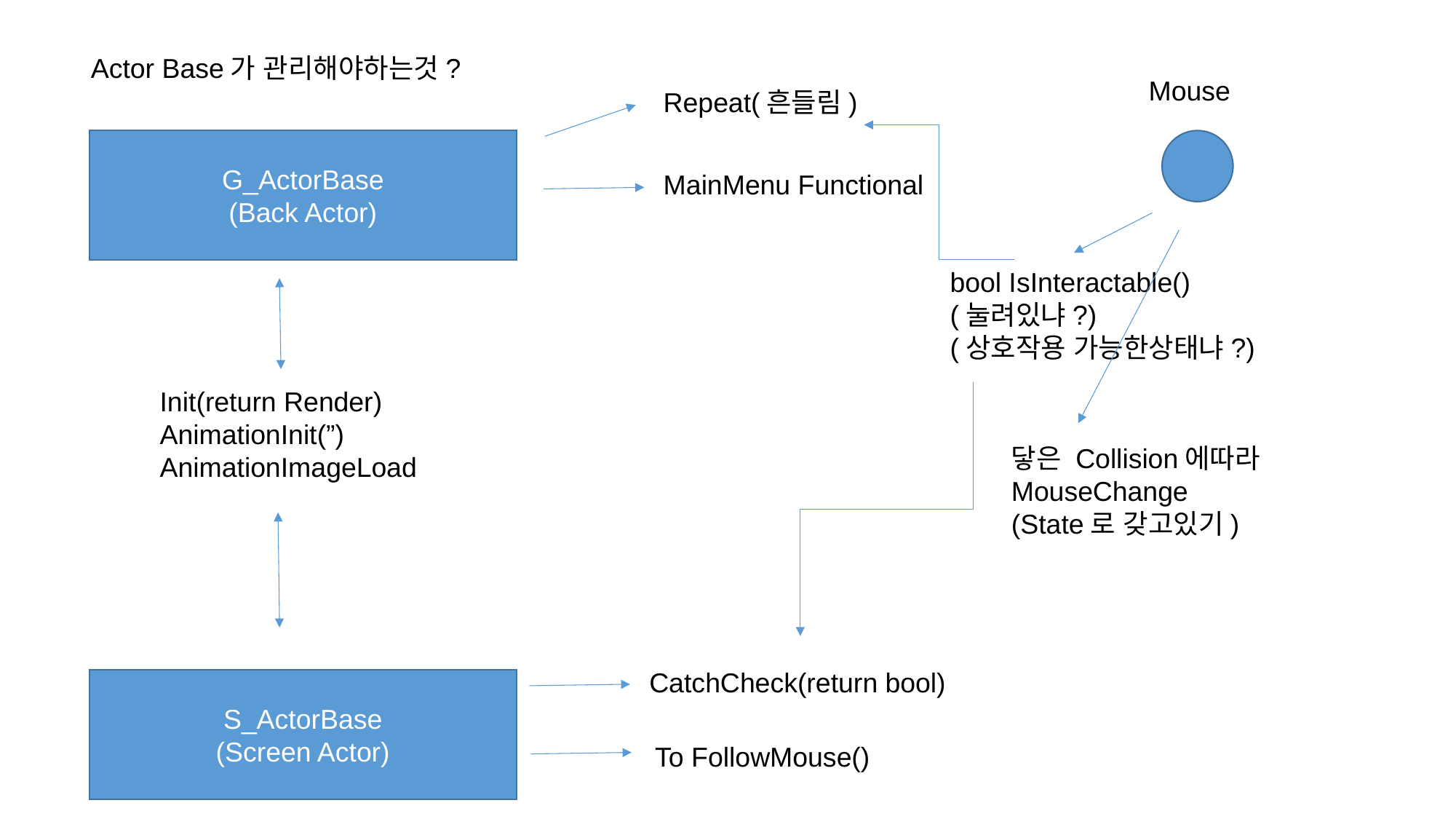

Actor Base가 관리해야하는것?
Mouse
Repeat(흔들림)
G_ActorBase
(Back Actor)

MainMenu Functional
bool IsInteractable()
(눌려있냐?)
(상호작용 가능한상태냐?)
Init(return Render)
AnimationInit(”)
AnimationImageLoad
닿은 Collision에따라
MouseChange
(State로 갖고있기)
CatchCheck(return bool)
S_ActorBase
(Screen Actor)
To FollowMouse()